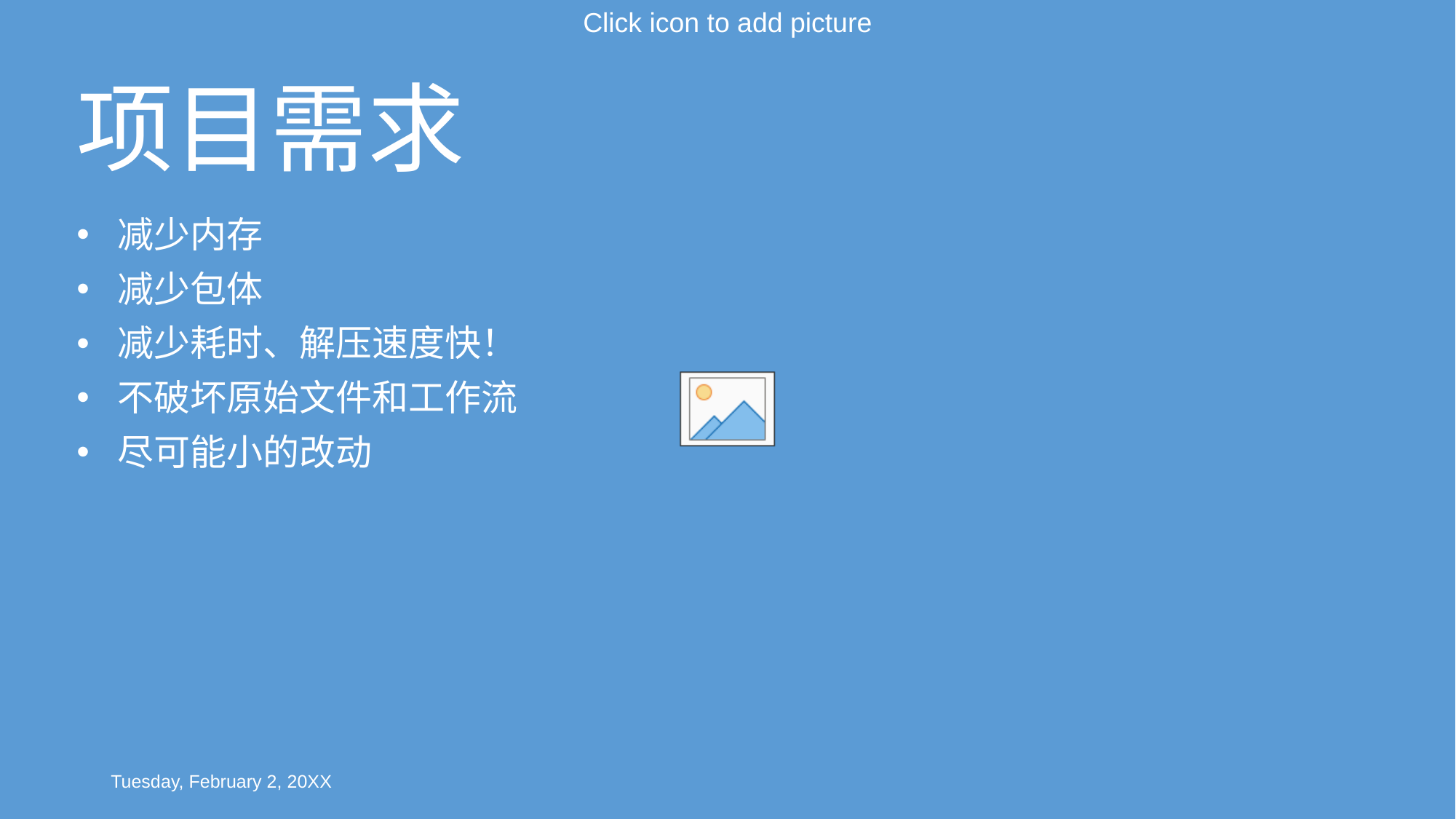

# 项目需求
减少内存
减少包体
减少耗时、解压速度快！
不破坏原始文件和工作流
尽可能小的改动

Tuesday, February 2, 20XX
Sample Footer Text
8